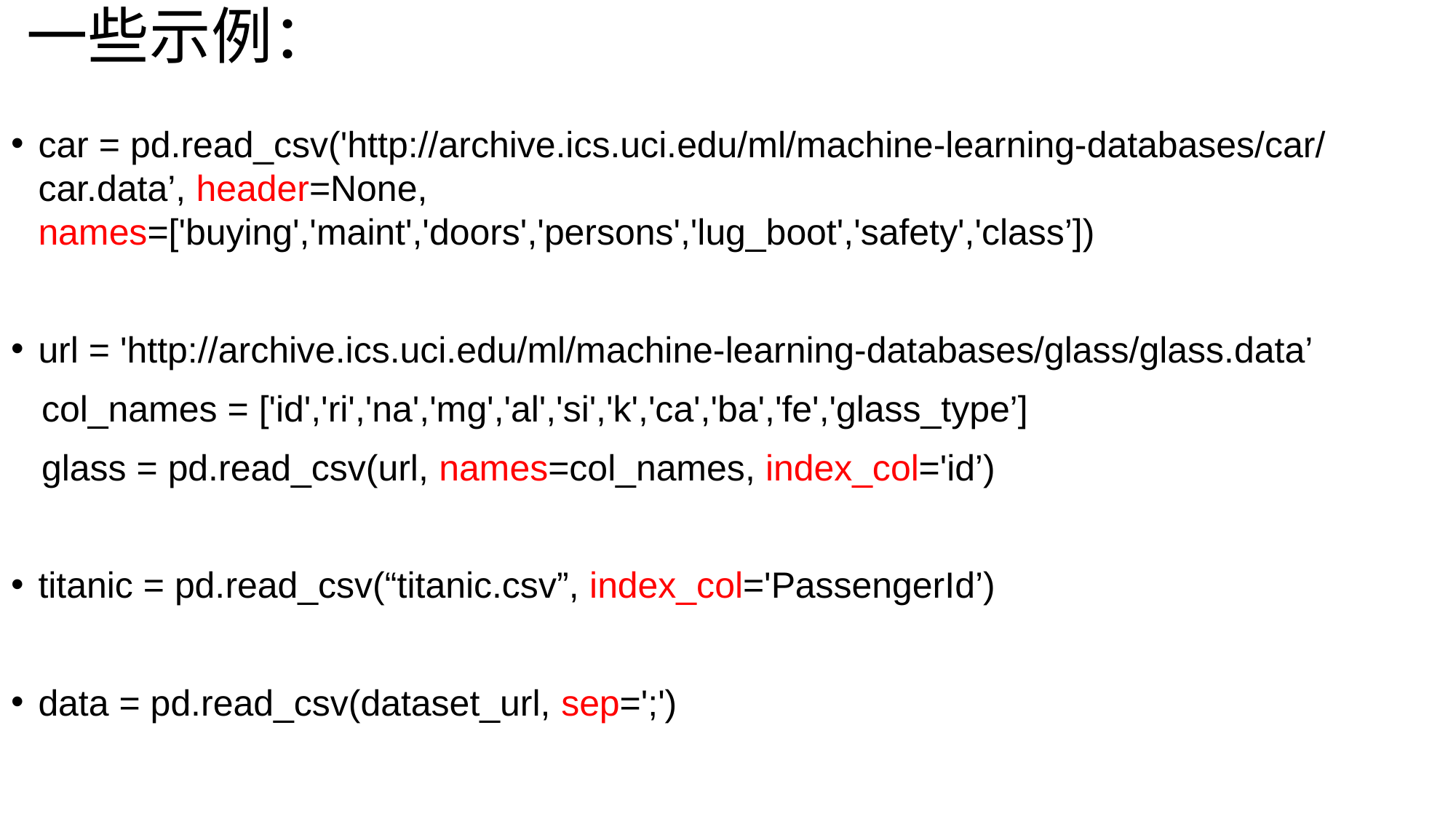

# 一些示例：
car = pd.read_csv('http://archive.ics.uci.edu/ml/machine-learning-databases/car/car.data’, header=None, names=['buying','maint','doors','persons','lug_boot','safety','class’])

url = 'http://archive.ics.uci.edu/ml/machine-learning-databases/glass/glass.data’
   col_names = ['id','ri','na','mg','al','si','k','ca','ba','fe','glass_type’]
   glass = pd.read_csv(url, names=col_names, index_col='id’)

titanic = pd.read_csv(“titanic.csv”, index_col='PassengerId’)

data = pd.read_csv(dataset_url, sep=';')